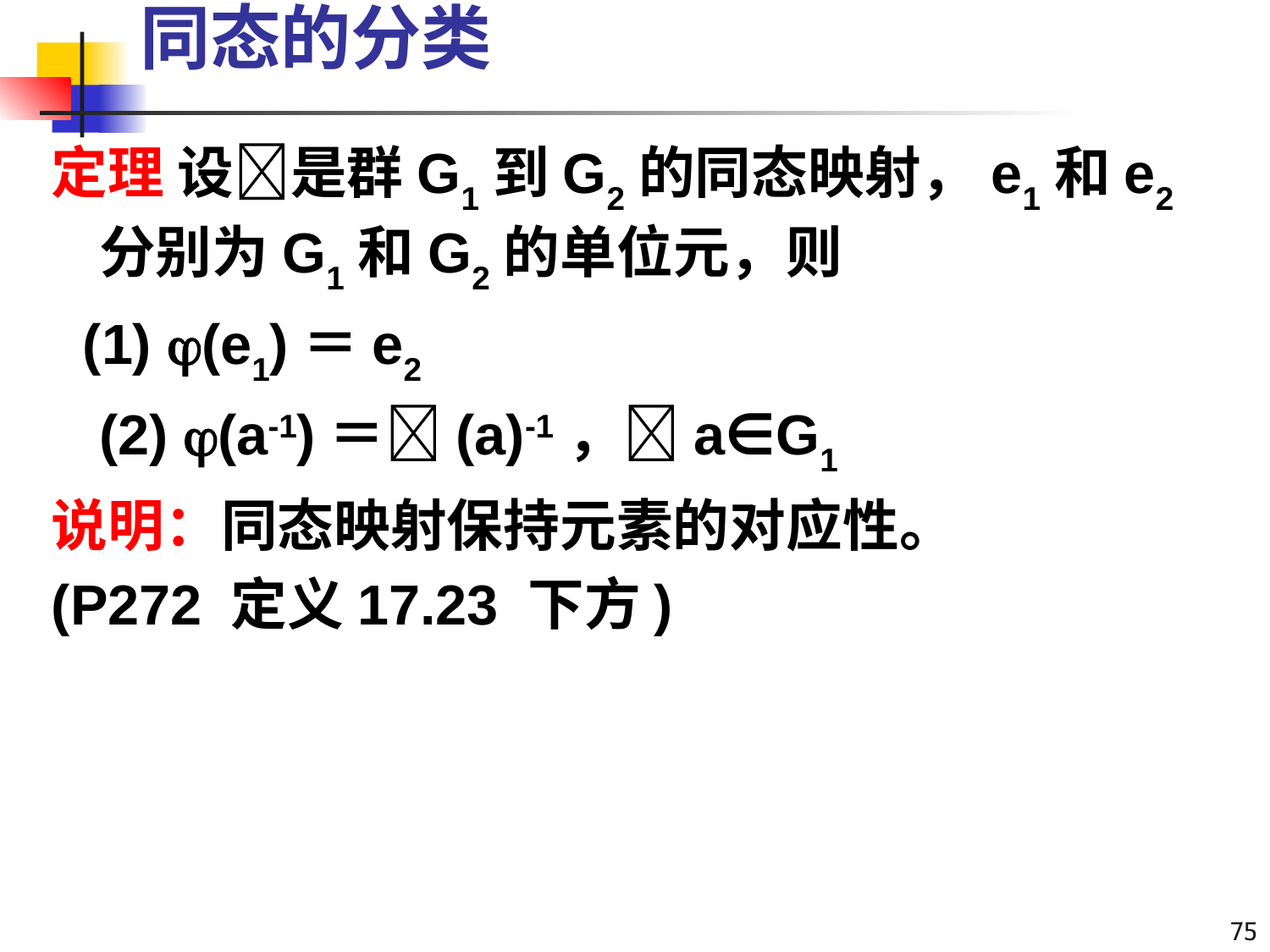

# 同态的分类
定理 设ϕ是群G1到G2的同态映射，e1和e2分别为G1和G2的单位元，则
  (1) ϕ(e1)＝e2
	(2) ϕ(a-1)＝ϕ(a)-1，∀a∈G1
说明：同态映射保持元素的对应性。
(P272 定义17.23 下方)
75